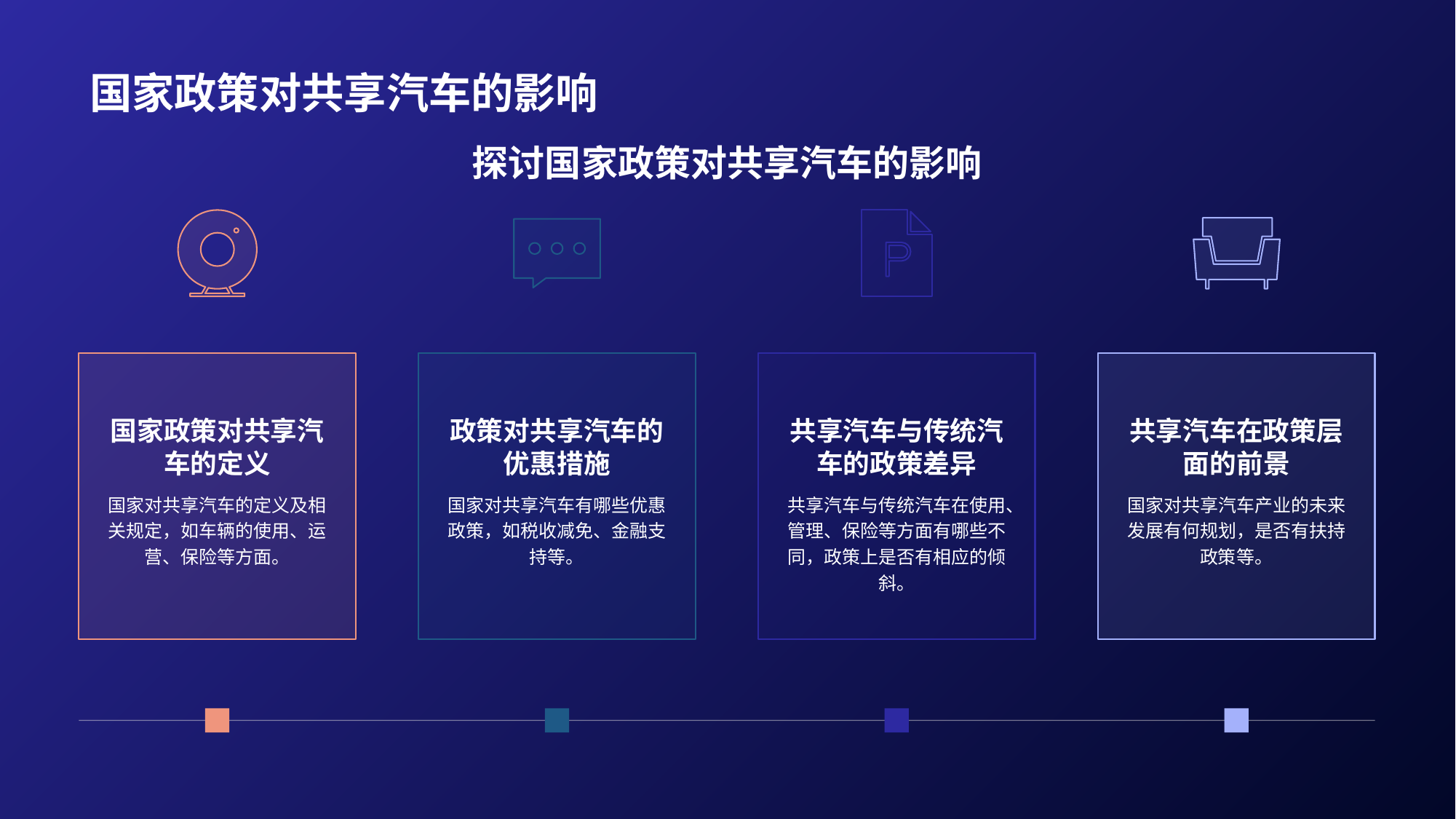

# 国家政策对共享汽车的影响
探讨国家政策对共享汽车的影响

国家政策对共享汽车的定义
国家对共享汽车的定义及相关规定，如车辆的使用、运营、保险等方面。

共享汽车与传统汽车的政策差异
共享汽车与传统汽车在使用、管理、保险等方面有哪些不同，政策上是否有相应的倾斜。

共享汽车在政策层面的前景
国家对共享汽车产业的未来发展有何规划，是否有扶持政策等。

政策对共享汽车的优惠措施
国家对共享汽车有哪些优惠政策，如税收减免、金融支持等。